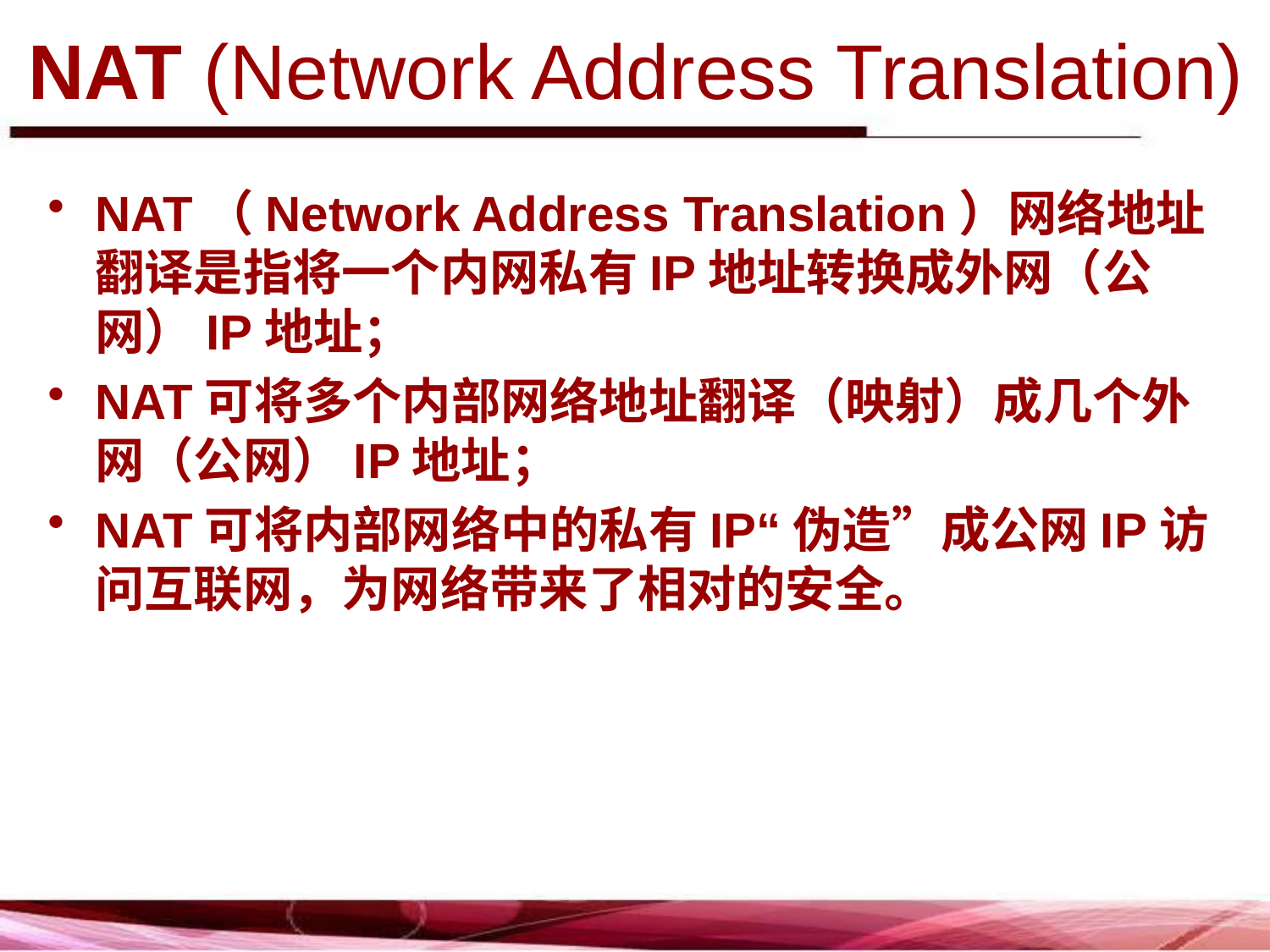

# NAT (Network Address Translation)
NAT（Network Address Translation）网络地址翻译是指将一个内网私有IP地址转换成外网（公网）IP地址；
NAT可将多个内部网络地址翻译（映射）成几个外网（公网）IP地址；
NAT可将内部网络中的私有IP“伪造”成公网IP访问互联网，为网络带来了相对的安全。